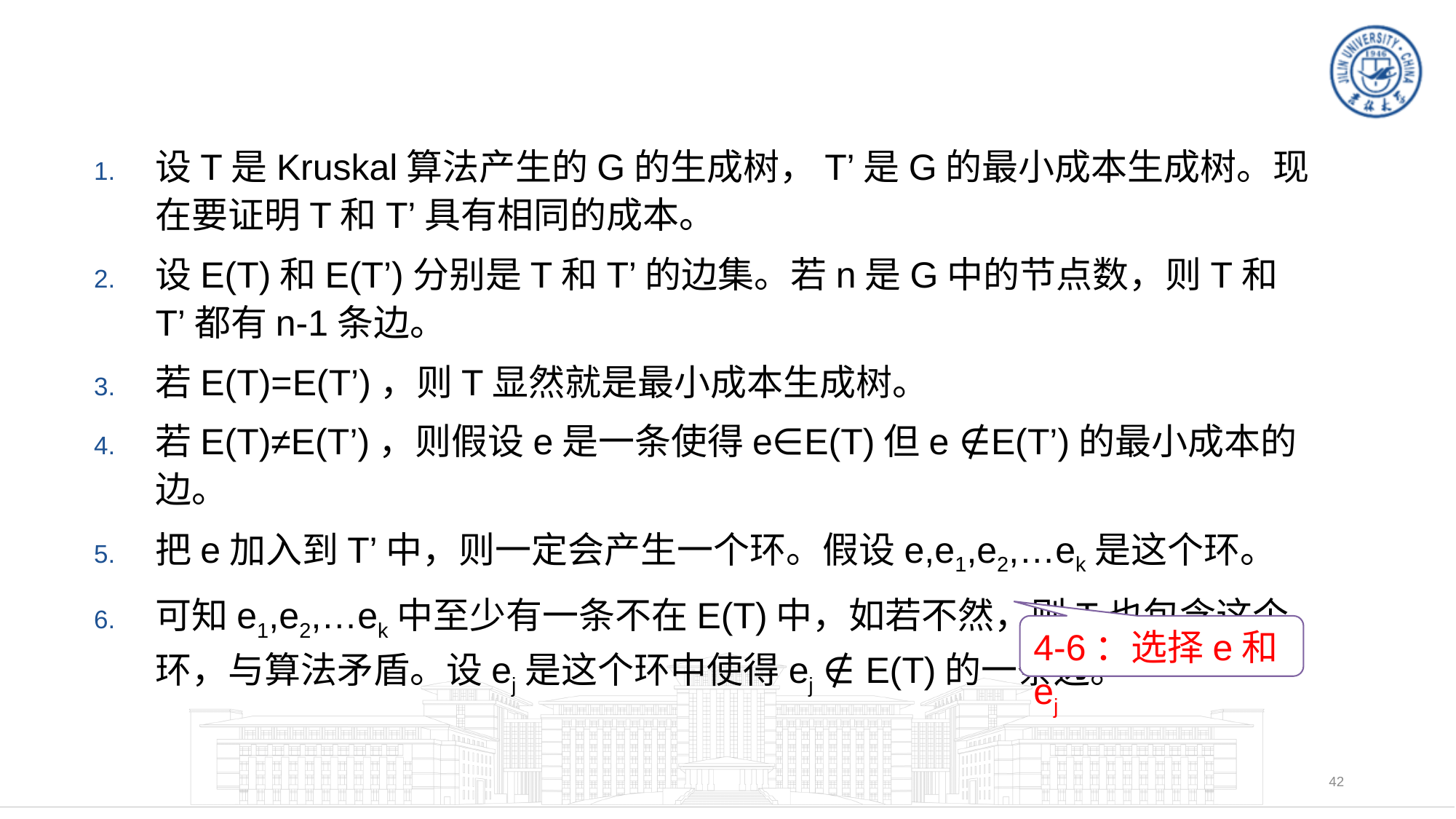

设T是Kruskal算法产生的G的生成树，T’是G的最小成本生成树。现在要证明T和T’具有相同的成本。
设E(T)和E(T’)分别是T和T’的边集。若n是G中的节点数，则T和T’都有n-1条边。
若E(T)=E(T’)，则T显然就是最小成本生成树。
若E(T)≠E(T’)，则假设e是一条使得e∈E(T)但e ∉E(T’)的最小成本的边。
把e加入到T’中，则一定会产生一个环。假设e,e1,e2,…ek是这个环。
可知e1,e2,…ek中至少有一条不在E(T)中，如若不然，则T也包含这个环，与算法矛盾。设ej是这个环中使得ej ∉ E(T)的一条边。

4-6：选择e和ej
42